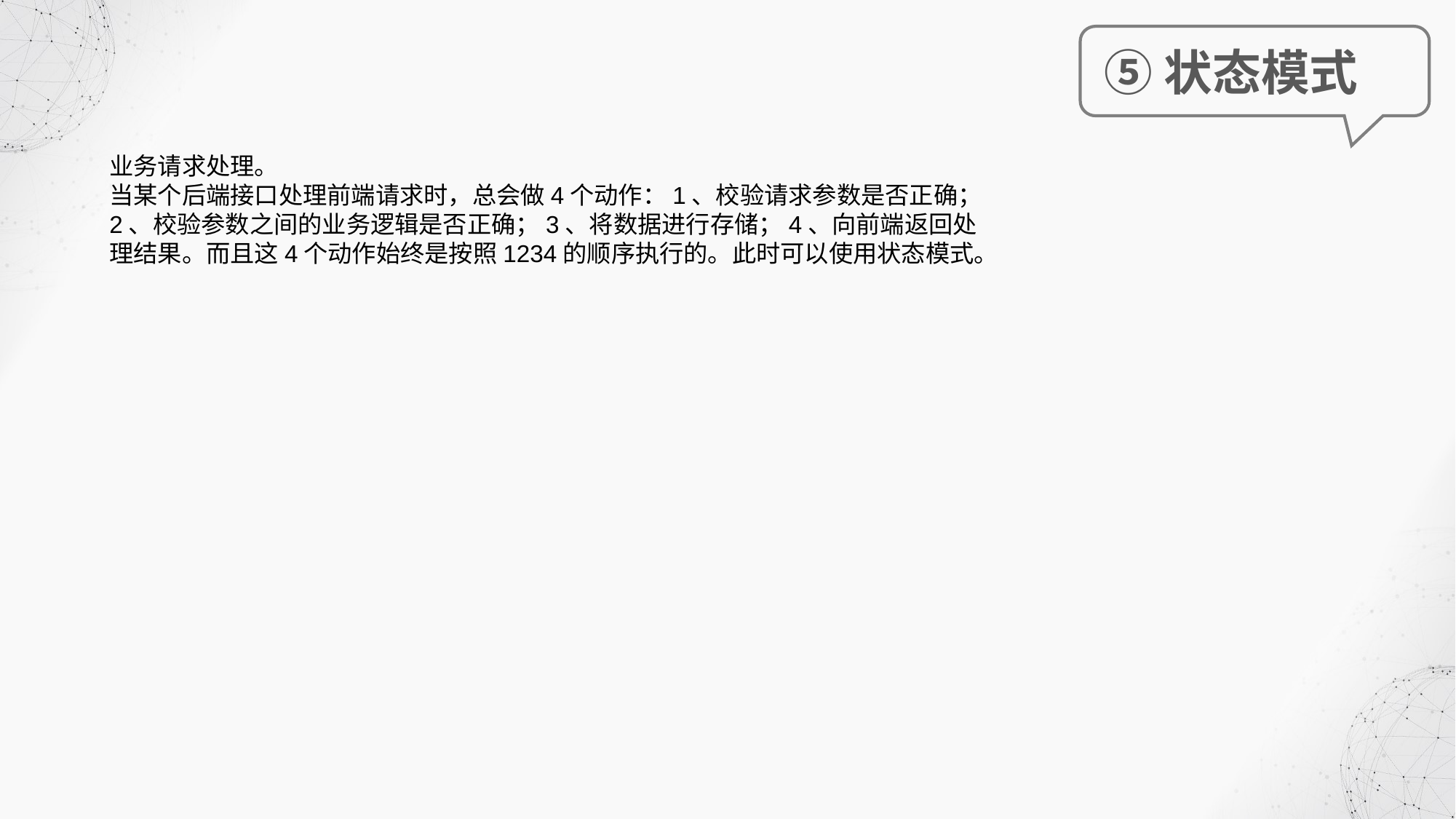

⑤状态模式
业务请求处理。
当某个后端接口处理前端请求时，总会做4个动作：1、校验请求参数是否正确；2、校验参数之间的业务逻辑是否正确；3、将数据进行存储；4、向前端返回处理结果。而且这4个动作始终是按照1234的顺序执行的。此时可以使用状态模式。